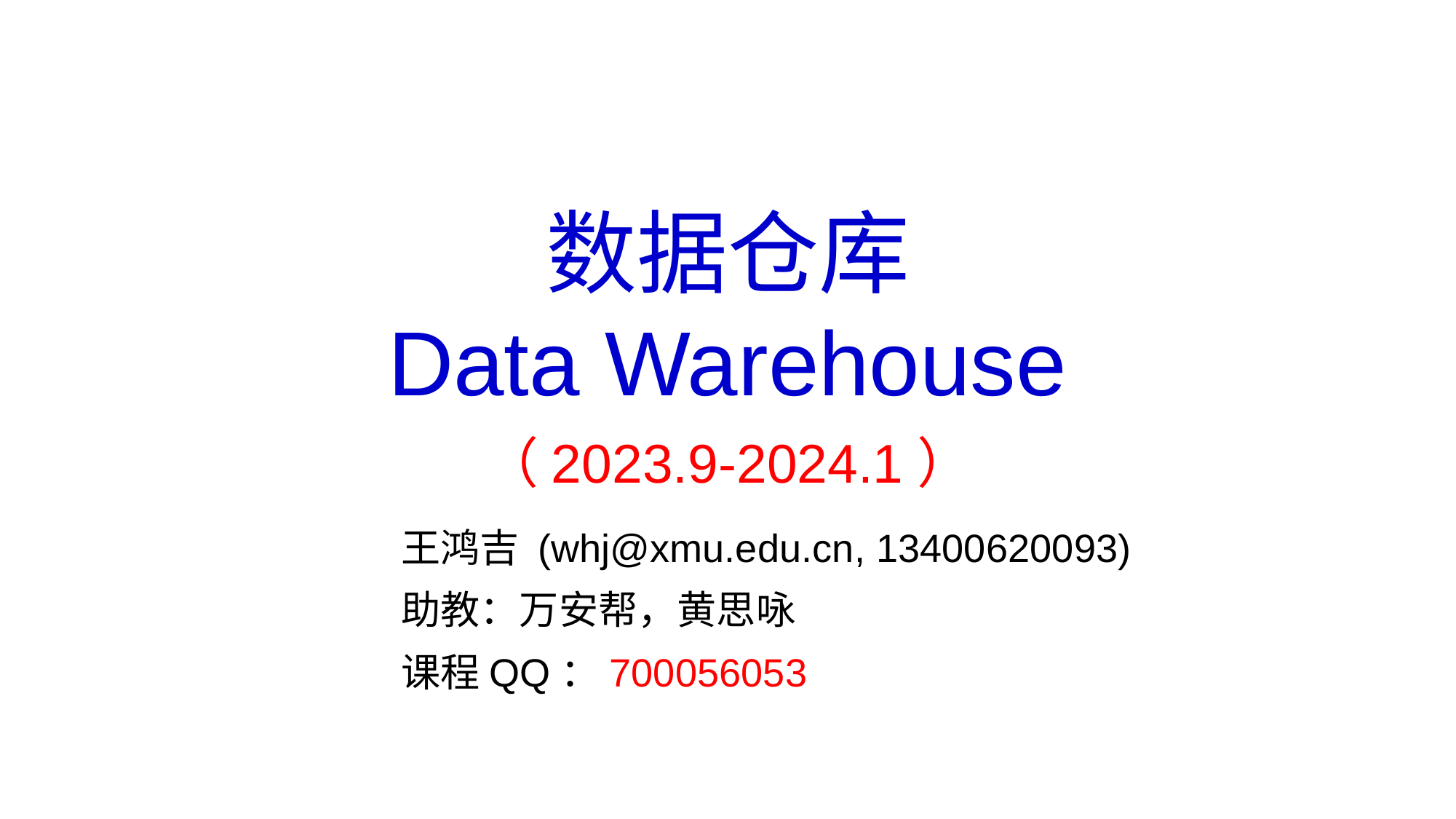

# 数据仓库 Data Warehouse
（2023.9-2024.1）
王鸿吉 (whj@xmu.edu.cn, 13400620093)
助教：万安帮，黄思咏
课程QQ：700056053